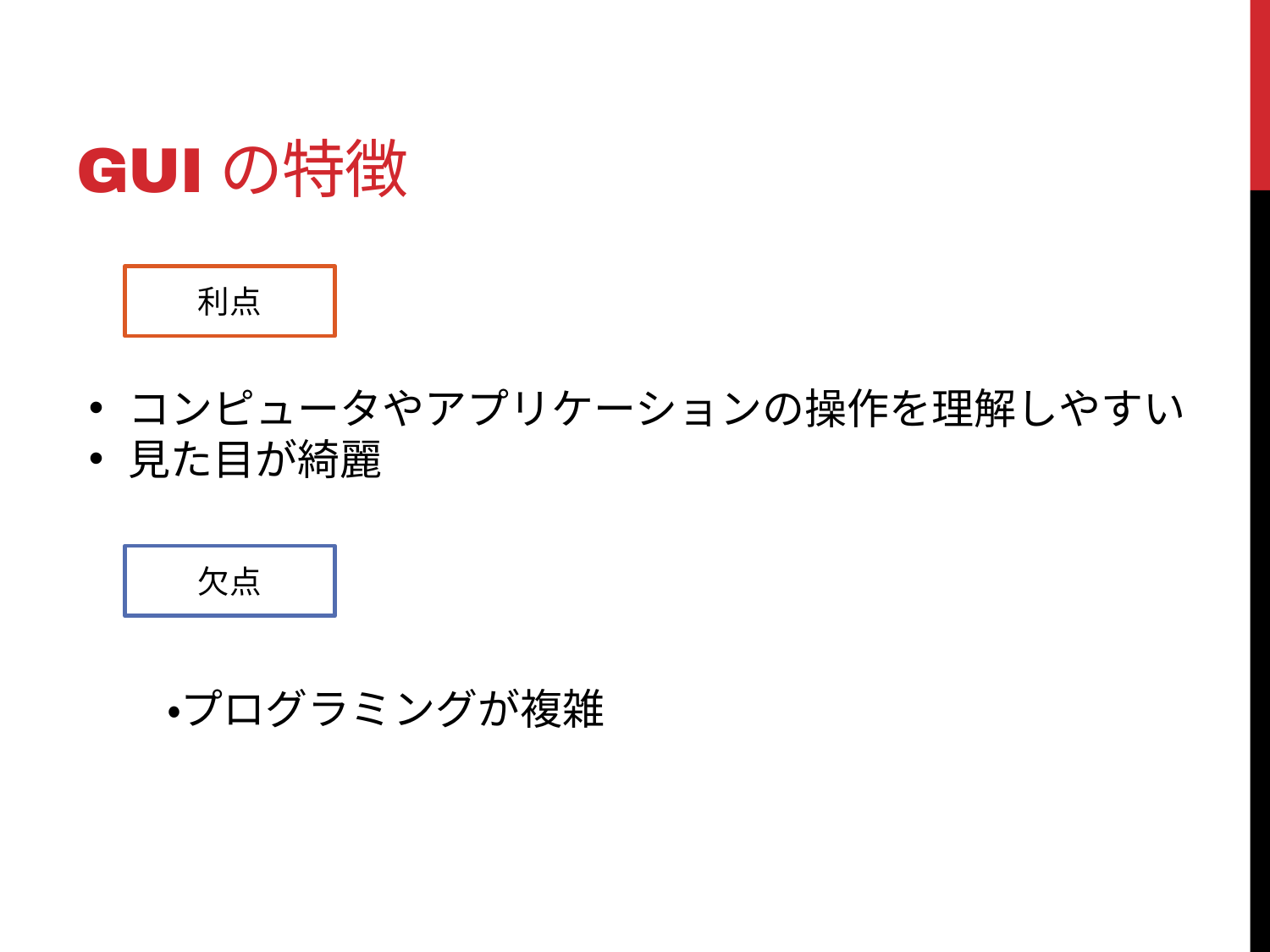

# GUIの特徴
利点
コンピュータやアプリケーションの操作を理解しやすい
見た目が綺麗

欠点
・プログラミングが複雑